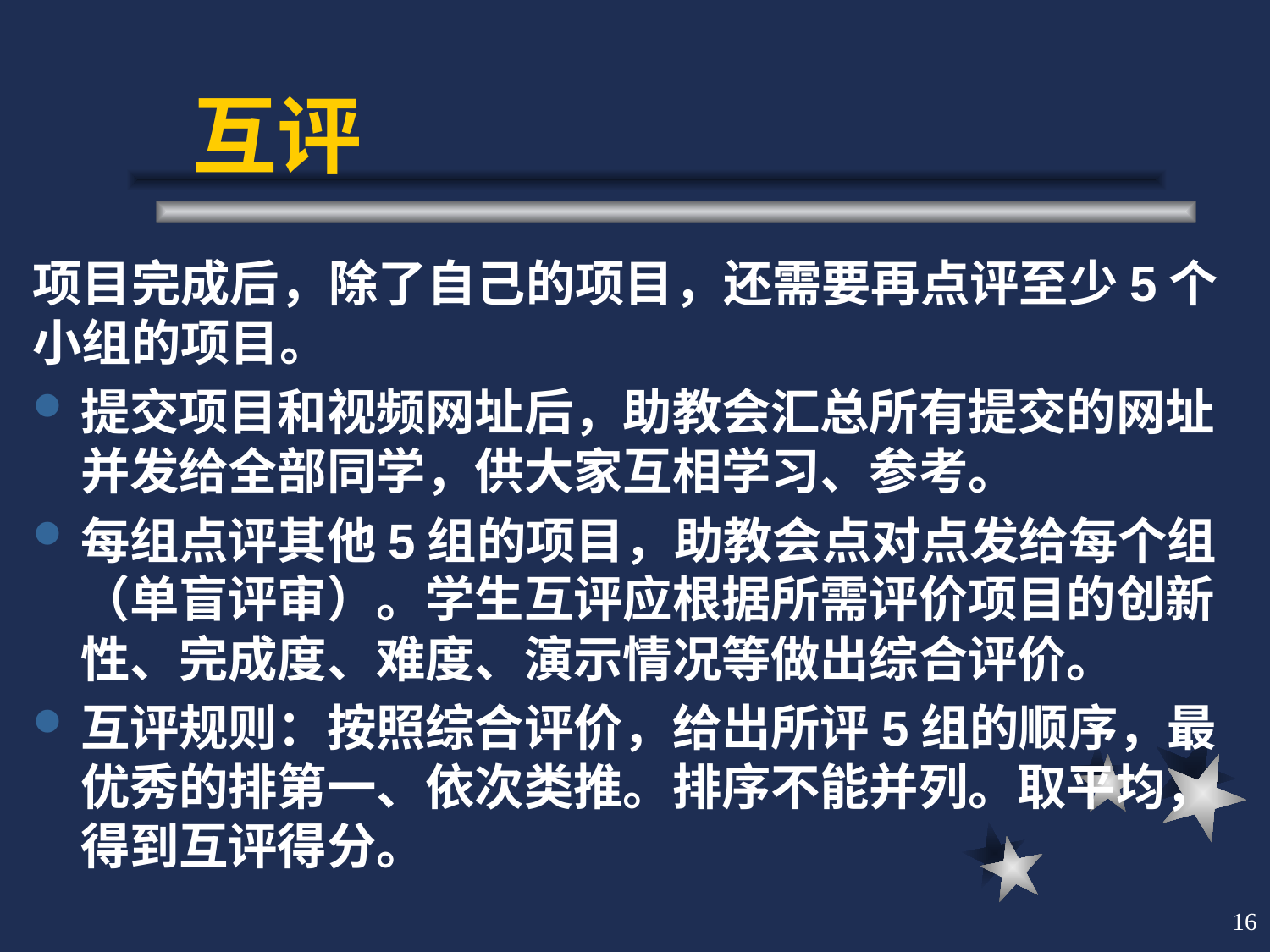

# 互评
项目完成后，除了自己的项目，还需要再点评至少5个小组的项目。
提交项目和视频网址后，助教会汇总所有提交的网址并发给全部同学，供大家互相学习、参考。
每组点评其他5组的项目，助教会点对点发给每个组（单盲评审）。学生互评应根据所需评价项目的创新性、完成度、难度、演示情况等做出综合评价。
互评规则：按照综合评价，给出所评5组的顺序，最优秀的排第一、依次类推。排序不能并列。取平均，得到互评得分。

16